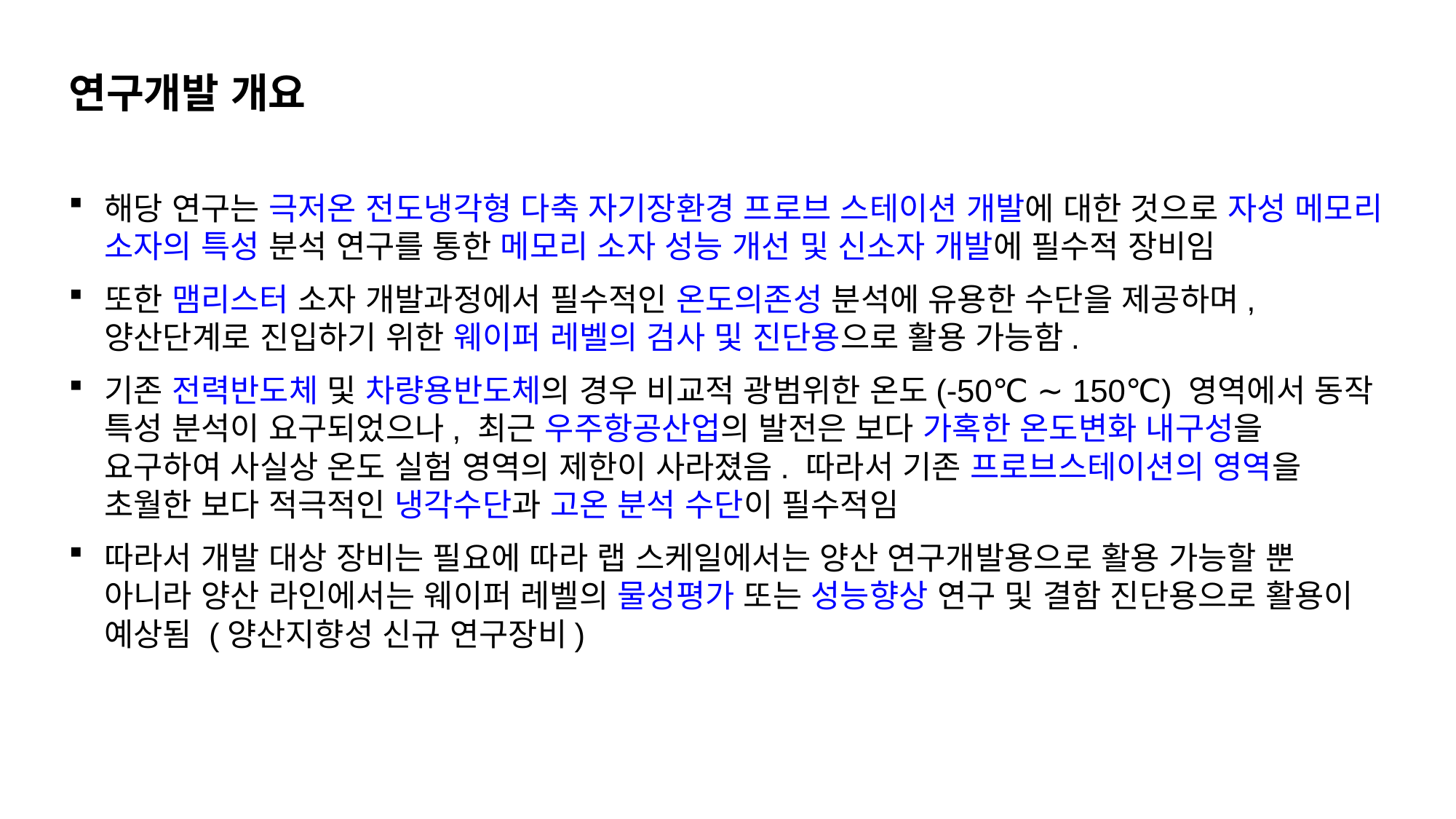

연구개발 개요

해당 연구는 극저온 전도냉각형 다축 자기장환경 프로브 스테이션 개발에 대한 것으로 자성 메모리 소자의 특성 분석 연구를 통한 메모리 소자 성능 개선 및 신소자 개발에 필수적 장비임

또한 맴리스터 소자 개발과정에서 필수적인 온도의존성 분석에 유용한 수단을 제공하며, 양산단계로 진입하기 위한 웨이퍼 레벨의 검사 및 진단용으로 활용 가능함.

기존 전력반도체 및 차량용반도체의 경우 비교적 광범위한 온도(-50℃ ∼ 150℃) 영역에서 동작 특성 분석이 요구되었으나, 최근 우주항공산업의 발전은 보다 가혹한 온도변화 내구성을 요구하여 사실상 온도 실험 영역의 제한이 사라졌음. 따라서 기존 프로브스테이션의 영역을 초월한 보다 적극적인 냉각수단과 고온 분석 수단이 필수적임

따라서 개발 대상 장비는 필요에 따라 랩 스케일에서는 양산 연구개발용으로 활용 가능할 뿐 아니라 양산 라인에서는 웨이퍼 레벨의 물성평가 또는 성능향상 연구 및 결함 진단용으로 활용이 예상됨 (양산지향성 신규 연구장비)